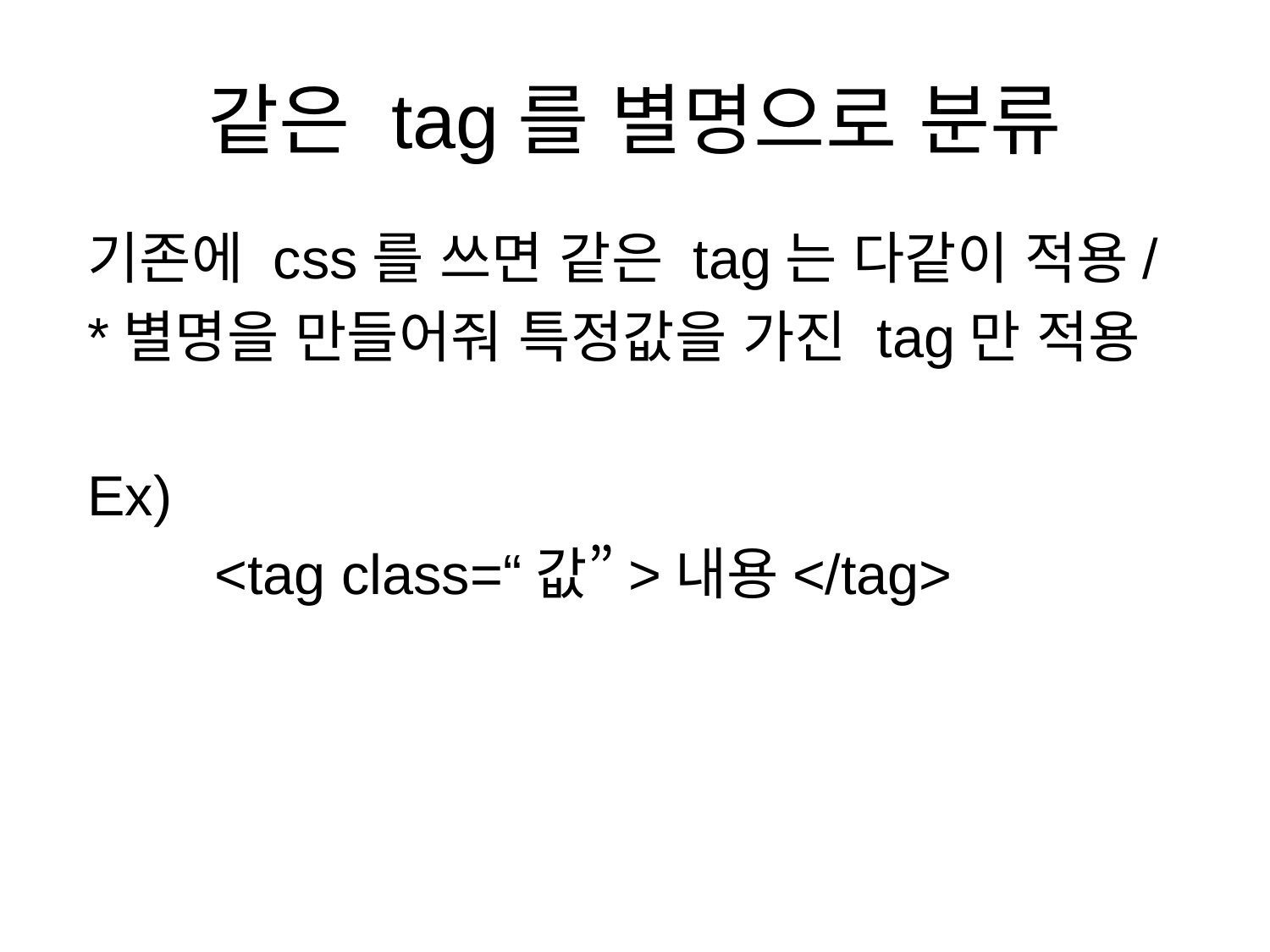

# 같은 tag를 별명으로 분류
기존에 css를 쓰면 같은 tag는 다같이 적용/
*별명을 만들어줘 특정값을 가진 tag만 적용

Ex)
	<tag class=“값”>내용</tag>